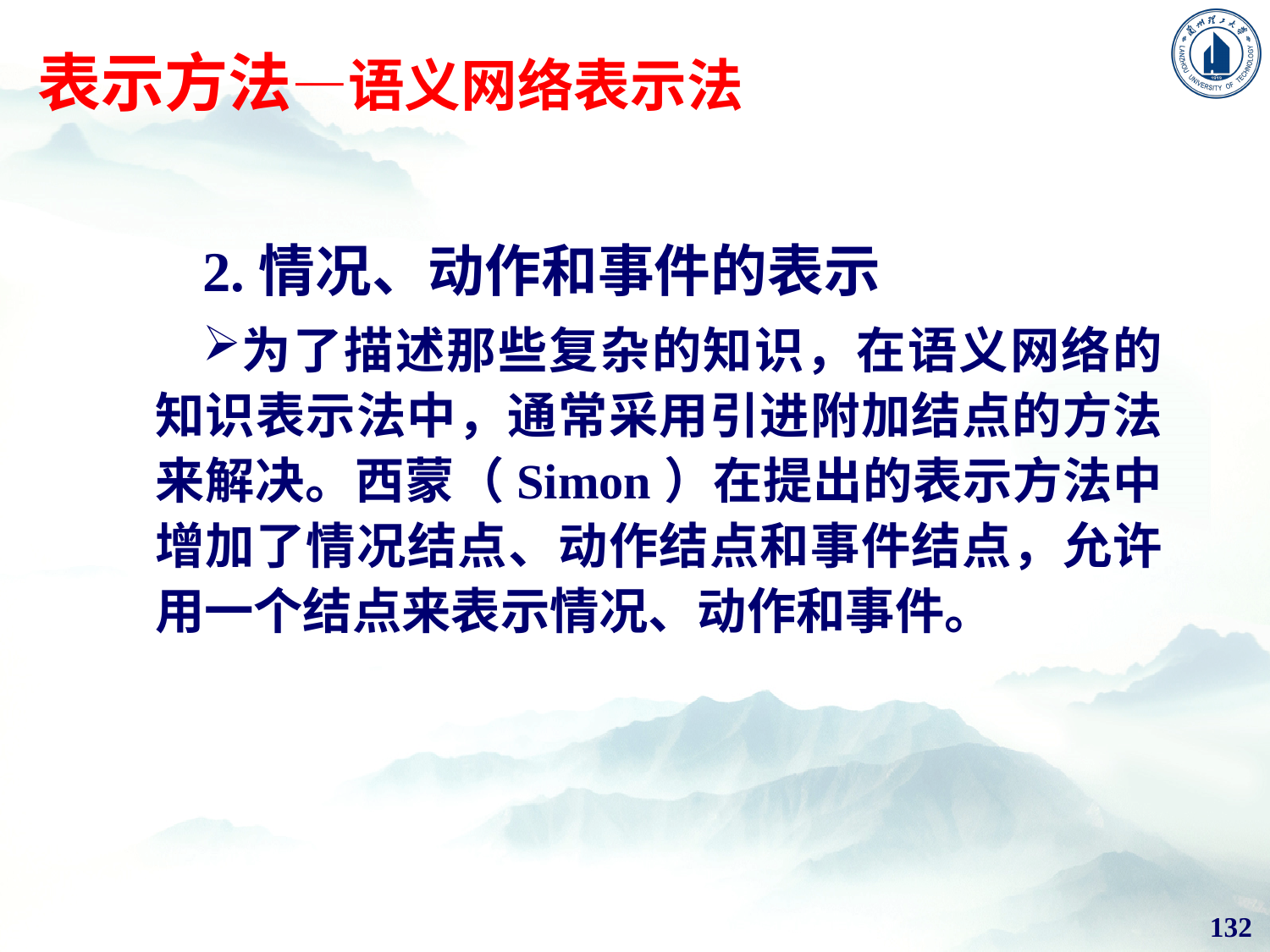

# 表示方法—语义网络表示法
2.情况、动作和事件的表示
为了描述那些复杂的知识，在语义网络的知识表示法中，通常采用引进附加结点的方法来解决。西蒙（Simon）在提出的表示方法中增加了情况结点、动作结点和事件结点，允许用一个结点来表示情况、动作和事件。
132